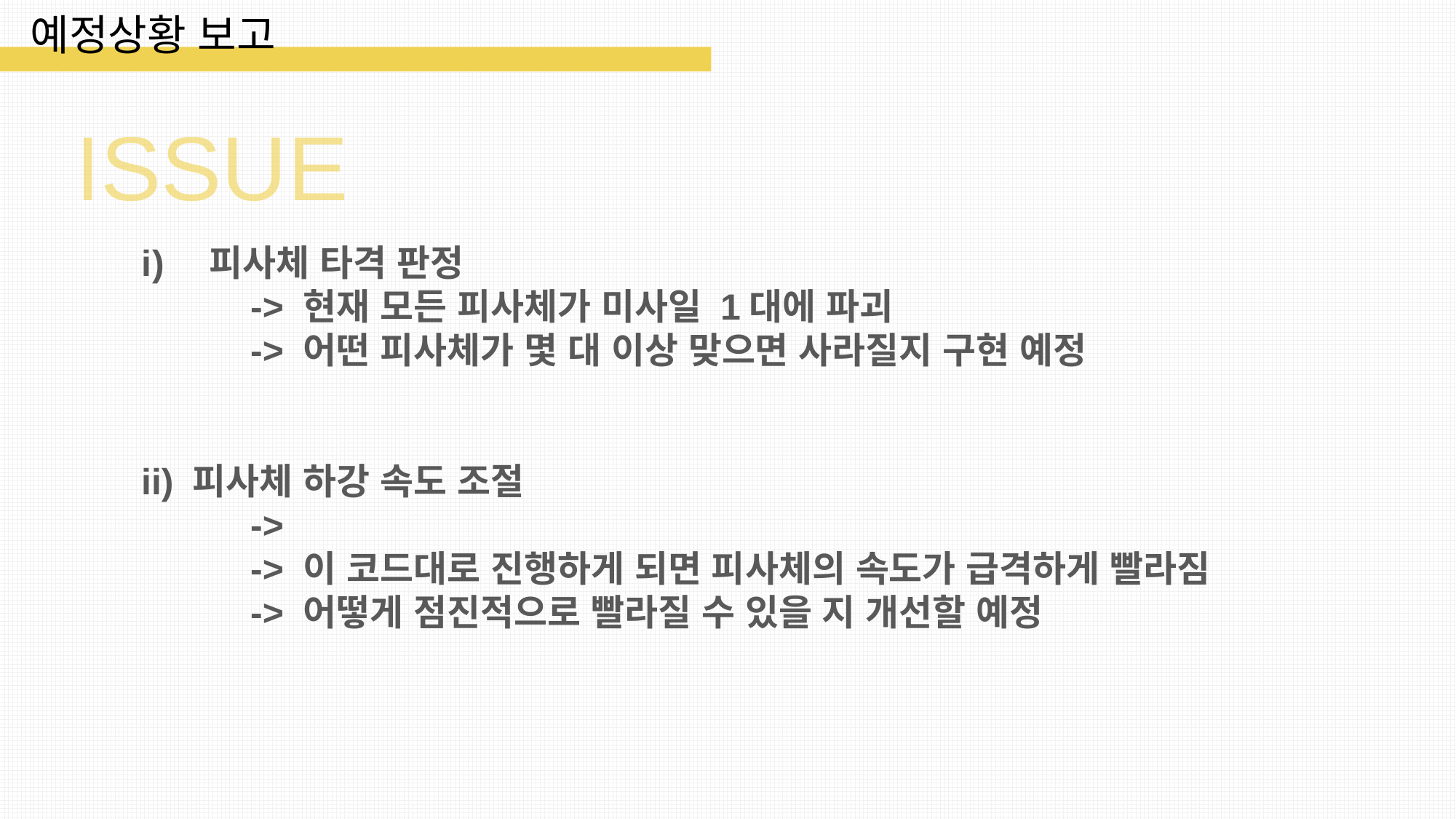

예정상황 보고

ISSUE
피사체 타격 판정
	-> 현재 모든 피사체가 미사일 1대에 파괴
	-> 어떤 피사체가 몇 대 이상 맞으면 사라질지 구현 예정

ii) 피사체 하강 속도 조절
	->
	-> 이 코드대로 진행하게 되면 피사체의 속도가 급격하게 빨라짐
	-> 어떻게 점진적으로 빨라질 수 있을 지 개선할 예정